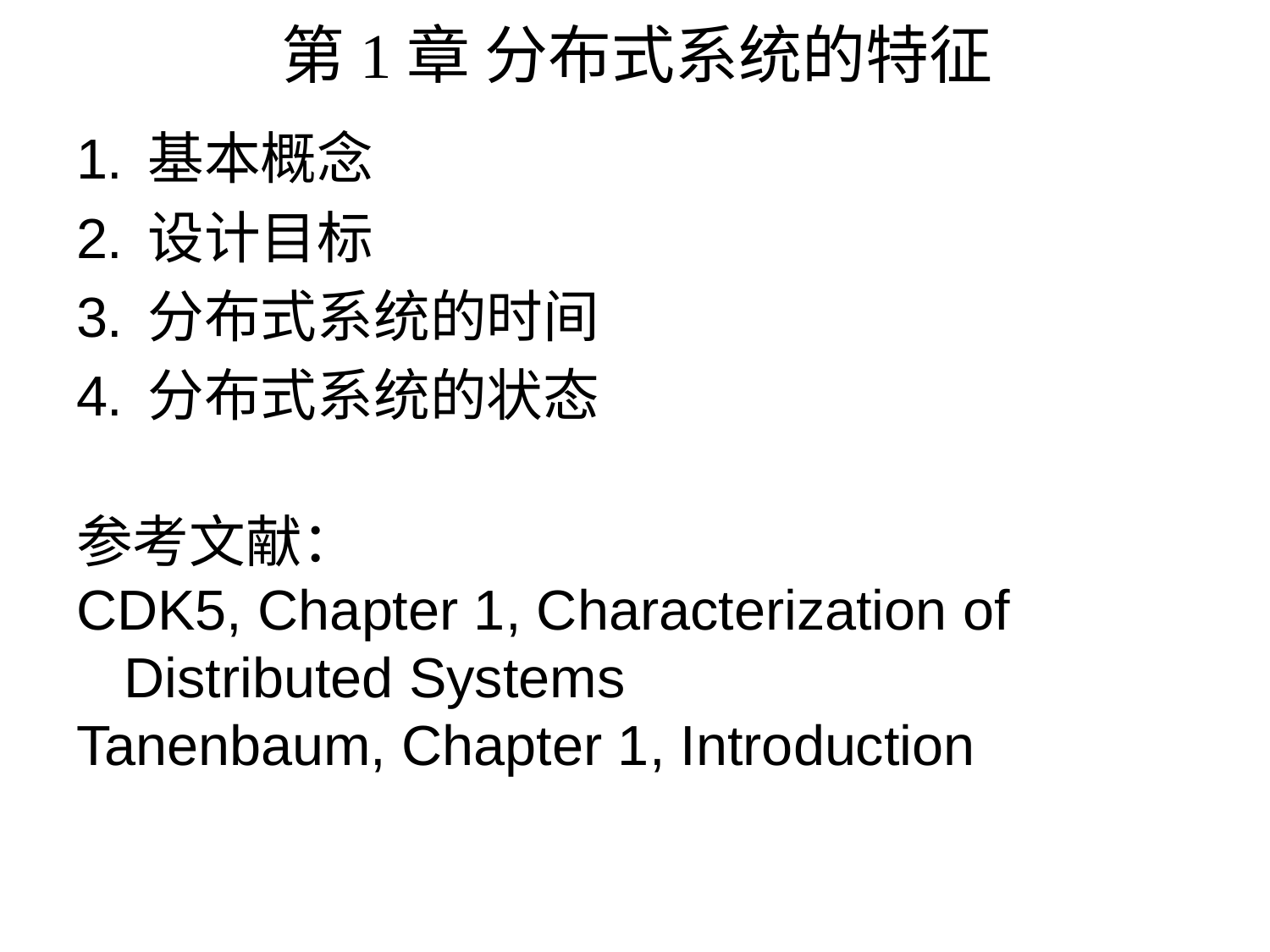

# 第1章 分布式系统的特征
基本概念
设计目标
分布式系统的时间
分布式系统的状态

参考文献：
CDK5, Chapter 1, Characterization of Distributed Systems
Tanenbaum, Chapter 1, Introduction